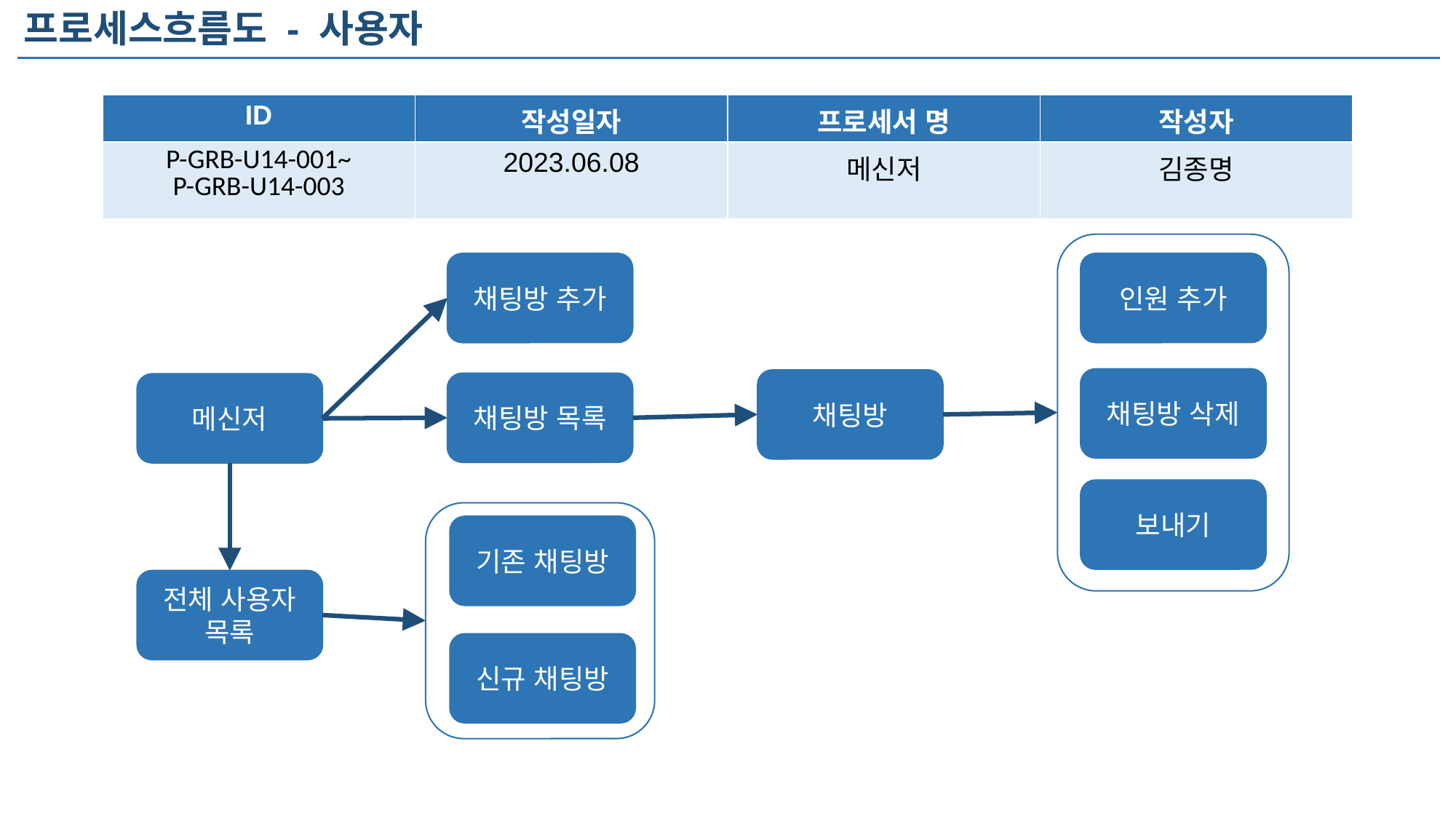

프로세스흐름도 - 사용자
| ID | 작성일자 | 프로세서 명 | 작성자 |
| --- | --- | --- | --- |
| P-GRB-U14-001~ P-GRB-U14-003 | 2023.06.08 | 메신저 | 김종명 |

채팅방 추가
인원 추가
채팅방 삭제
채팅방
채팅방 목록
메신저
보내기

기존 채팅방
전체 사용자 목록
신규 채팅방